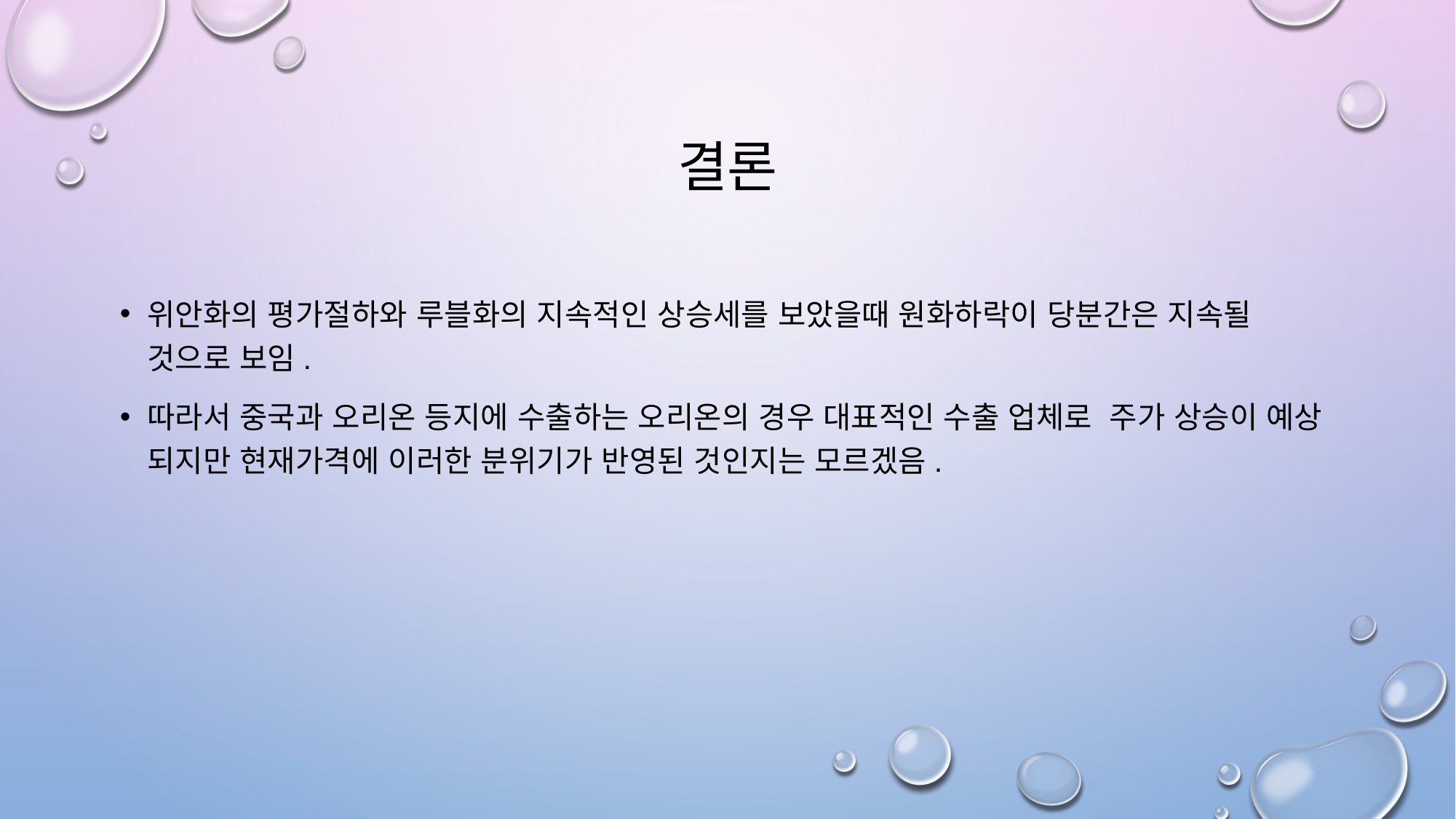

# 결론
위안화의 평가절하와 루블화의 지속적인 상승세를 보았을때 원화하락이 당분간은 지속될 것으로 보임.
따라서 중국과 오리온 등지에 수출하는 오리온의 경우 대표적인 수출 업체로  주가 상승이 예상 되지만 현재가격에 이러한 분위기가 반영된 것인지는 모르겠음.